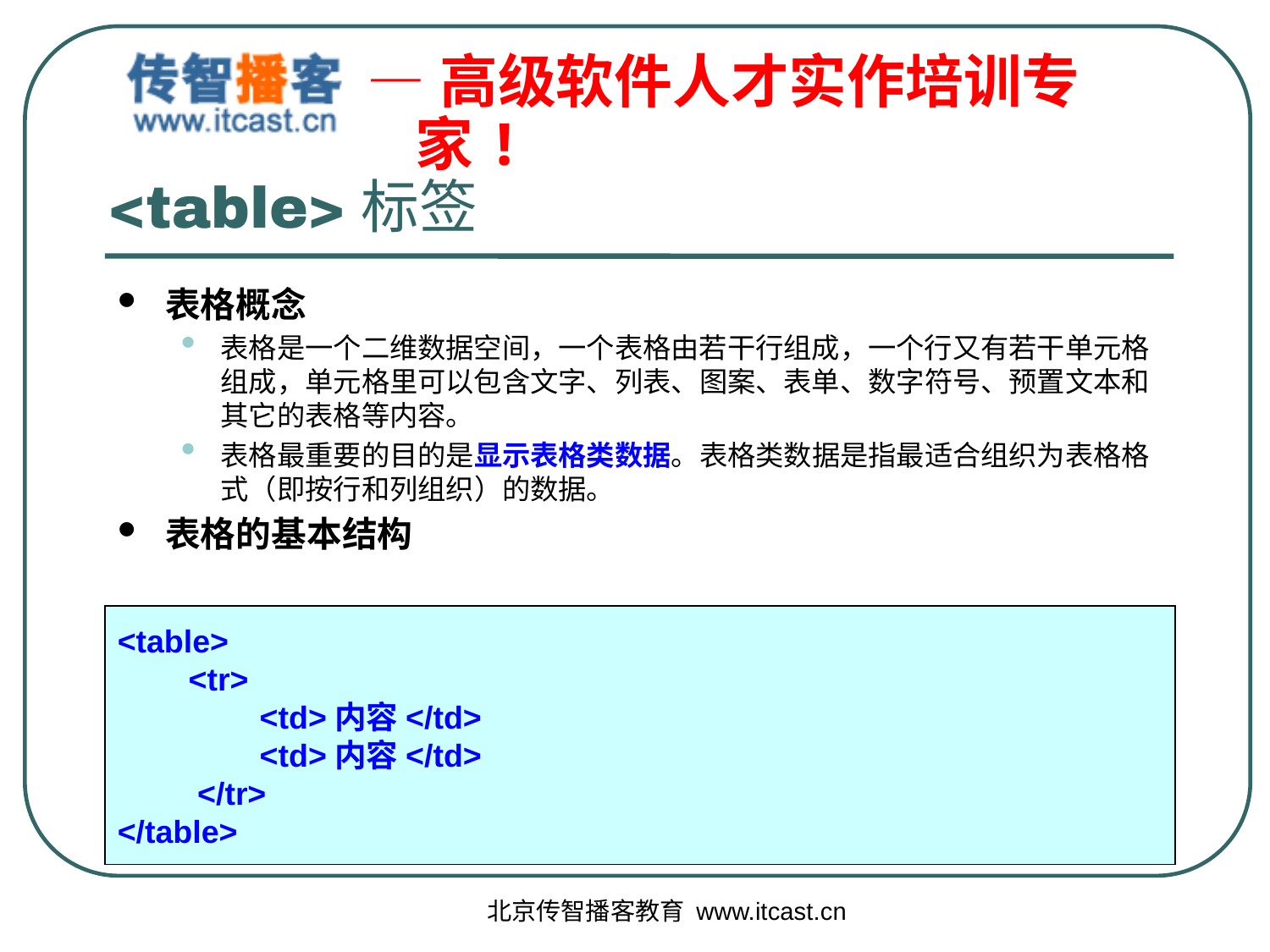

# <table>标签
表格概念
表格是一个二维数据空间，一个表格由若干行组成，一个行又有若干单元格组成，单元格里可以包含文字、列表、图案、表单、数字符号、预置文本和其它的表格等内容。
表格最重要的目的是显示表格类数据。表格类数据是指最适合组织为表格格式（即按行和列组织）的数据。
表格的基本结构

<table>
        <tr>
                <td>内容</td>
                <td>内容</td>
         </tr>
</table>